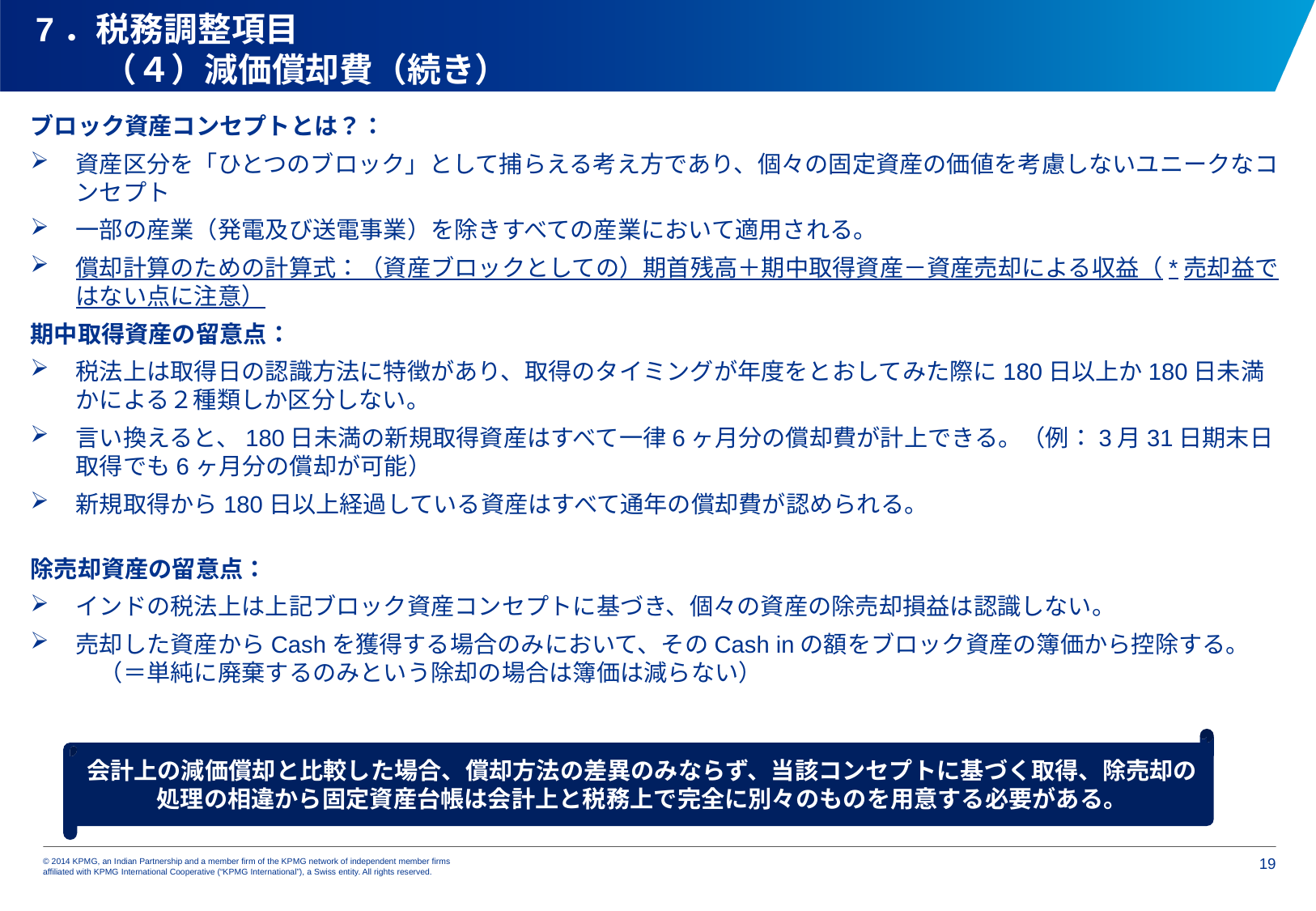

7．税務調整項目
　　（４）減価償却費（続き）
ブロック資産コンセプトとは？：
資産区分を「ひとつのブロック」として捕らえる考え方であり、個々の固定資産の価値を考慮しないユニークなコンセプト
一部の産業（発電及び送電事業）を除きすべての産業において適用される。
償却計算のための計算式：（資産ブロックとしての）期首残高＋期中取得資産－資産売却による収益（*売却益ではない点に注意）
期中取得資産の留意点：
税法上は取得日の認識方法に特徴があり、取得のタイミングが年度をとおしてみた際に180日以上か180日未満かによる２種類しか区分しない。
言い換えると、180日未満の新規取得資産はすべて一律6ヶ月分の償却費が計上できる。（例：3月31日期末日取得でも6ヶ月分の償却が可能）
新規取得から180日以上経過している資産はすべて通年の償却費が認められる。

除売却資産の留意点：
インドの税法上は上記ブロック資産コンセプトに基づき、個々の資産の除売却損益は認識しない。
売却した資産からCashを獲得する場合のみにおいて、そのCash inの額をブロック資産の簿価から控除する。　　（＝単純に廃棄するのみという除却の場合は簿価は減らない）

会計上の減価償却と比較した場合、償却方法の差異のみならず、当該コンセプトに基づく取得、除売却の処理の相違から固定資産台帳は会計上と税務上で完全に別々のものを用意する必要がある。
19